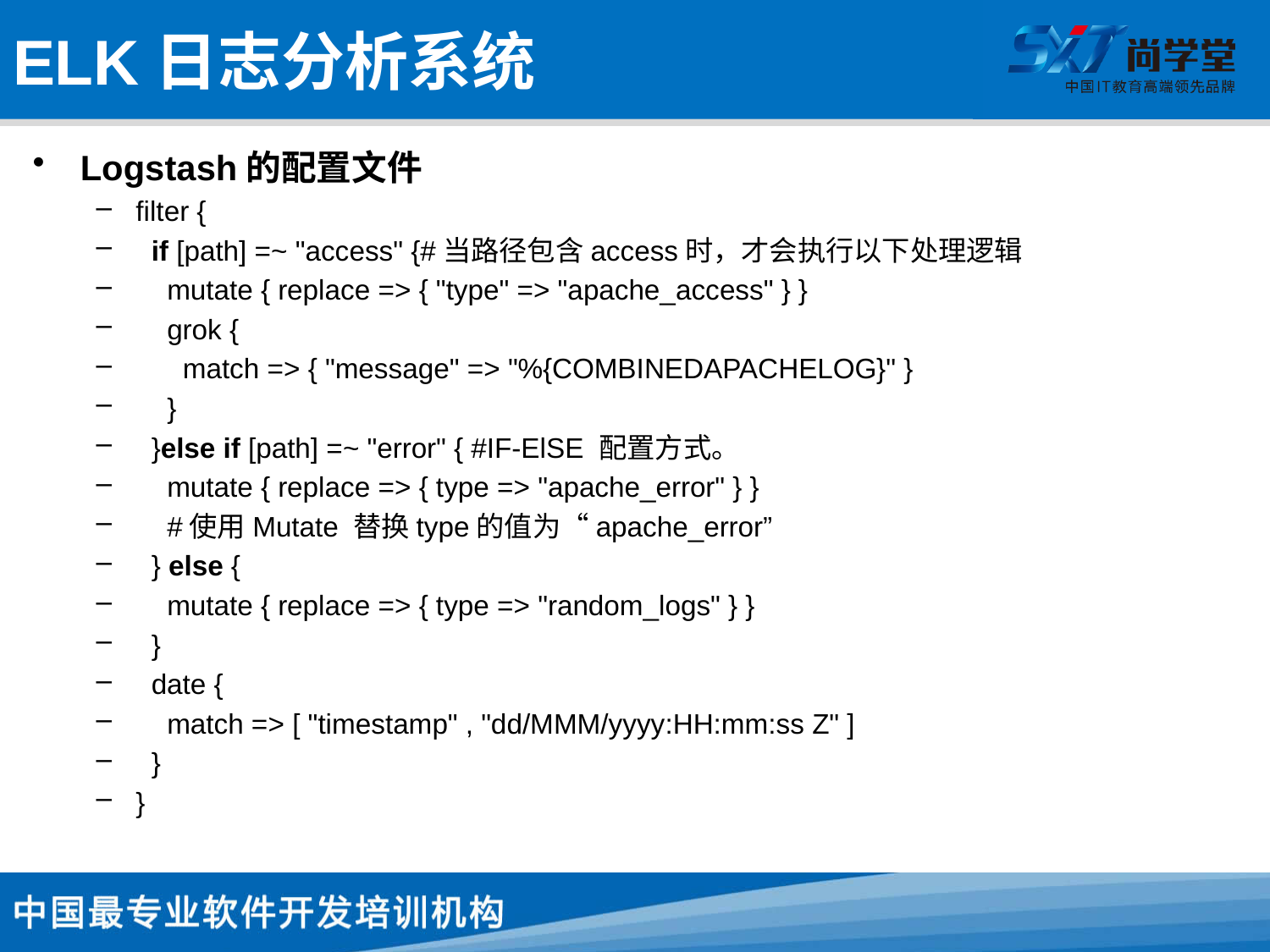

# ELK日志分析系统
Logstash的配置文件
filter {
  if [path] =~ "access" {#当路径包含access时，才会执行以下处理逻辑
    mutate { replace => { "type" => "apache_access" } }
    grok {
      match => { "message" => "%{COMBINEDAPACHELOG}" }
    }
  }else if [path] =~ "error" { #IF-ElSE 配置方式。
    mutate { replace => { type => "apache_error" } }
    #使用Mutate 替换type的值为“apache_error”
  } else {
    mutate { replace => { type => "random_logs" } }
  }
  date {
    match => [ "timestamp" , "dd/MMM/yyyy:HH:mm:ss Z" ]
  }
}